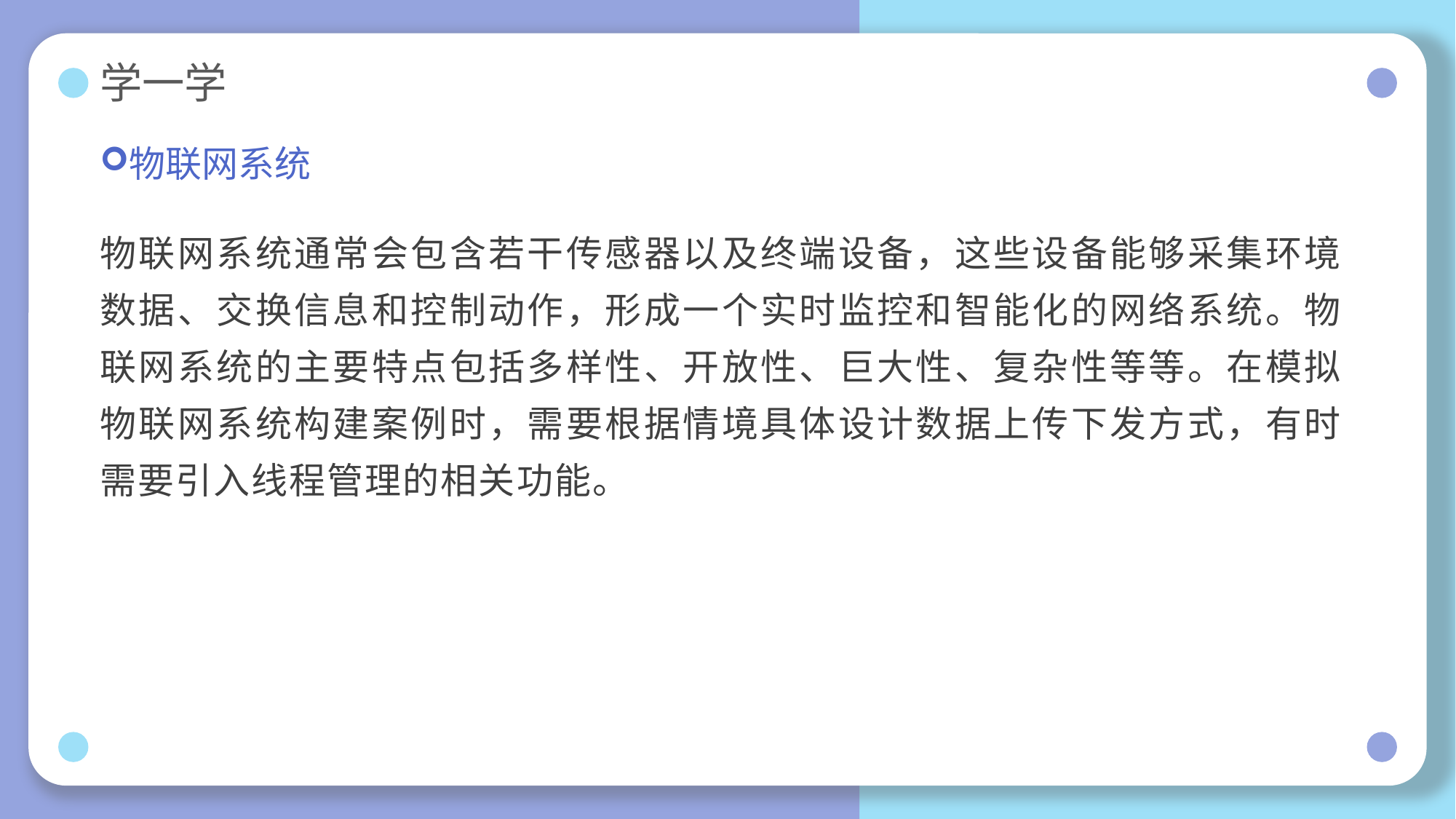

# 学一学
物联网系统
物联网系统通常会包含若干传感器以及终端设备，这些设备能够采集环境数据、交换信息和控制动作，形成一个实时监控和智能化的网络系统。物联网系统的主要特点包括多样性、开放性、巨大性、复杂性等等。在模拟物联网系统构建案例时，需要根据情境具体设计数据上传下发方式，有时需要引入线程管理的相关功能。